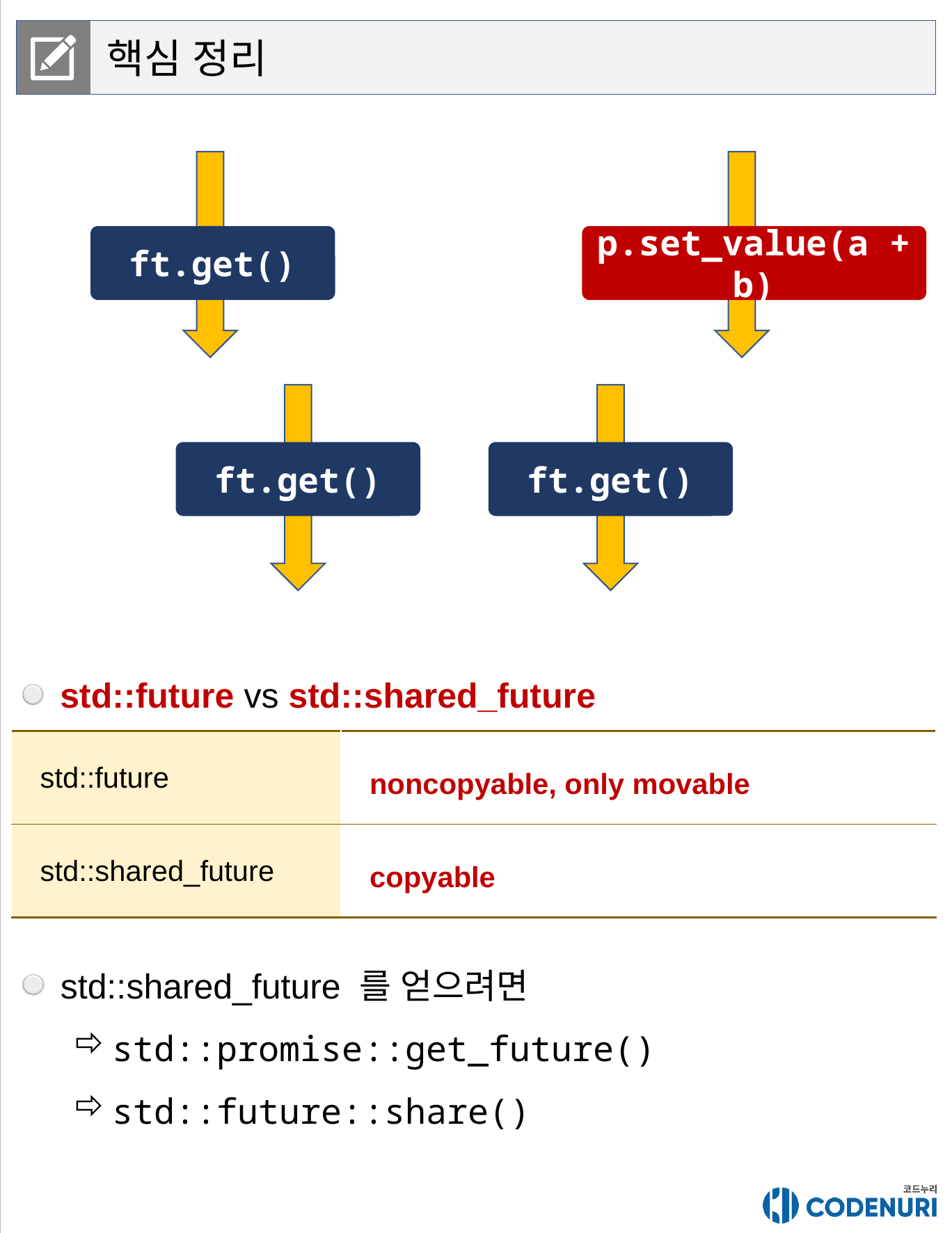

핵심 정리

ft.get()
p.set_value(a + b)

ft.get()

ft.get()
std::future vs std::shared_future
| std::future | noncopyable, only movable |
| --- | --- |
| std::shared\_future | copyable |
std::shared_future 를 얻으려면
std::promise::get_future()
std::future::share()